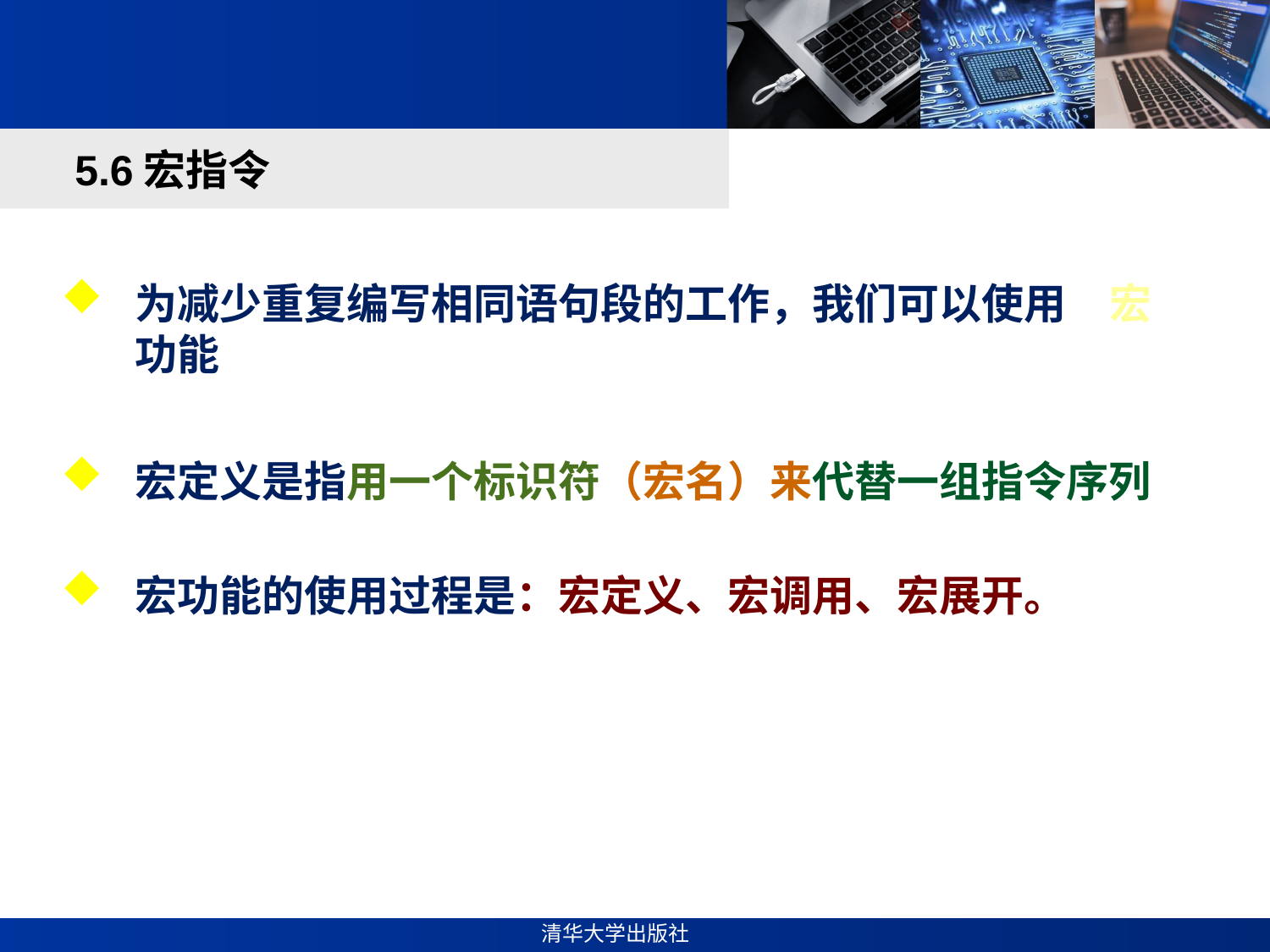

#
5.6宏指令
为减少重复编写相同语句段的工作，我们可以使用“宏”功能

宏定义是指用一个标识符（宏名）来代替一组指令序列（可同时包含指令性语句和指示性语句）
宏功能的使用过程是：宏定义、宏调用、宏展开。